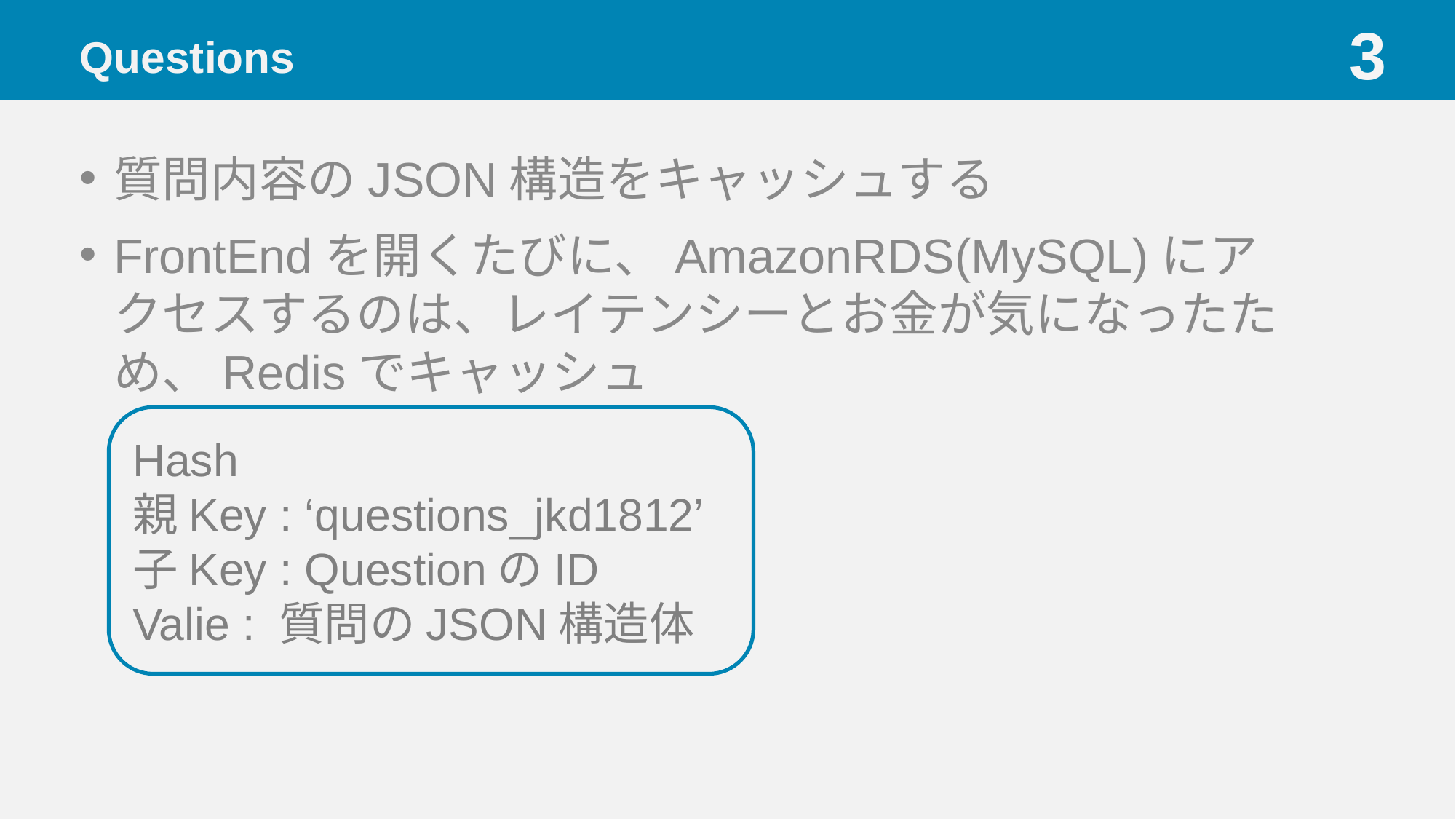

# Questions
3
質問内容のJSON構造をキャッシュする
FrontEndを開くたびに、AmazonRDS(MySQL)にアクセスするのは、レイテンシーとお金が気になったため、Redisでキャッシュ
Hash
親Key : ‘questions_jkd1812’
子Key : QuestionのID
Valie : 質問のJSON構造体